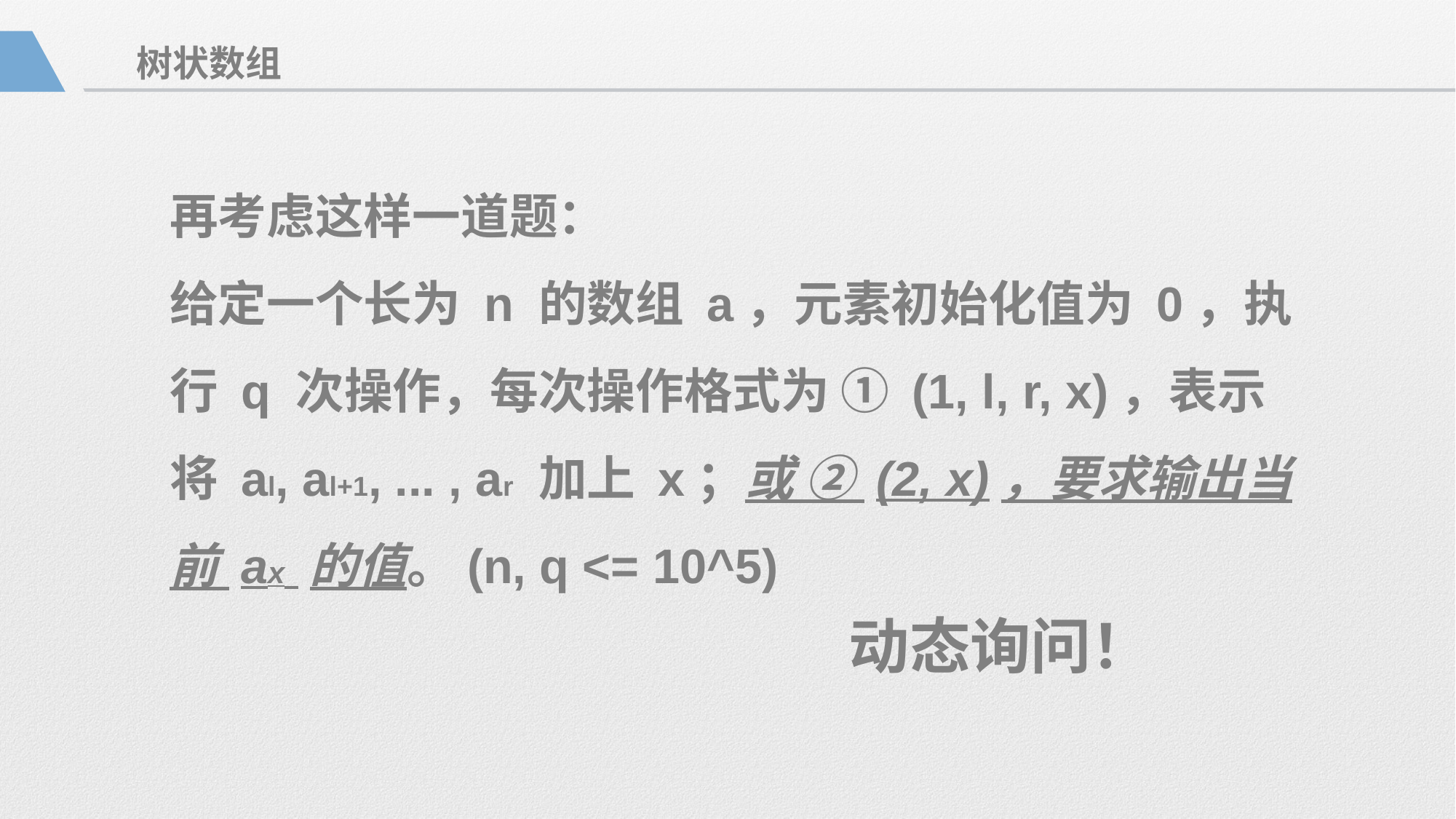

树状数组
再考虑这样一道题：
给定一个长为 n 的数组 a，元素初始化值为 0，执行 q 次操作，每次操作格式为 ① (1, l, r, x)，表示将 al, al+1, ... , ar 加上 x；或 ② (2, x)，要求输出当前 ax 的值。(n, q <= 10^5)
动态询问！